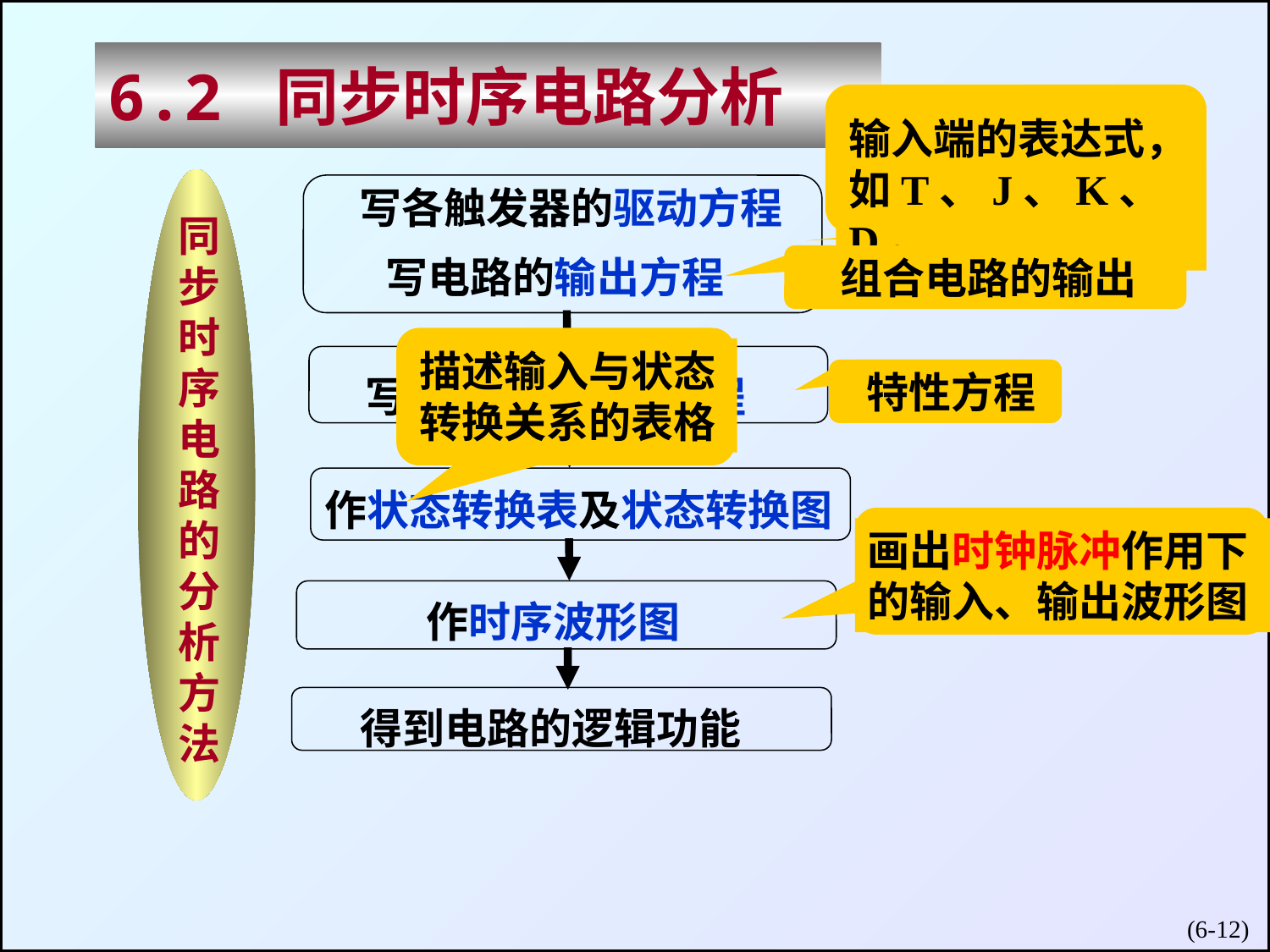

6.2 同步时序电路分析

输入端的表达式，
如T、J、K、D。

同
步
时
序
电
路
的
分
析
方
法

写各触发器的驱动方程
写电路的输出方程

组合电路的输出

描述输入与状态转换关系的表格

写触发器的状态方程

特性方程

作状态转换表及状态转换图

画出时钟脉冲作用下的输入、输出波形图

作时序波形图

得到电路的逻辑功能
(6-12)